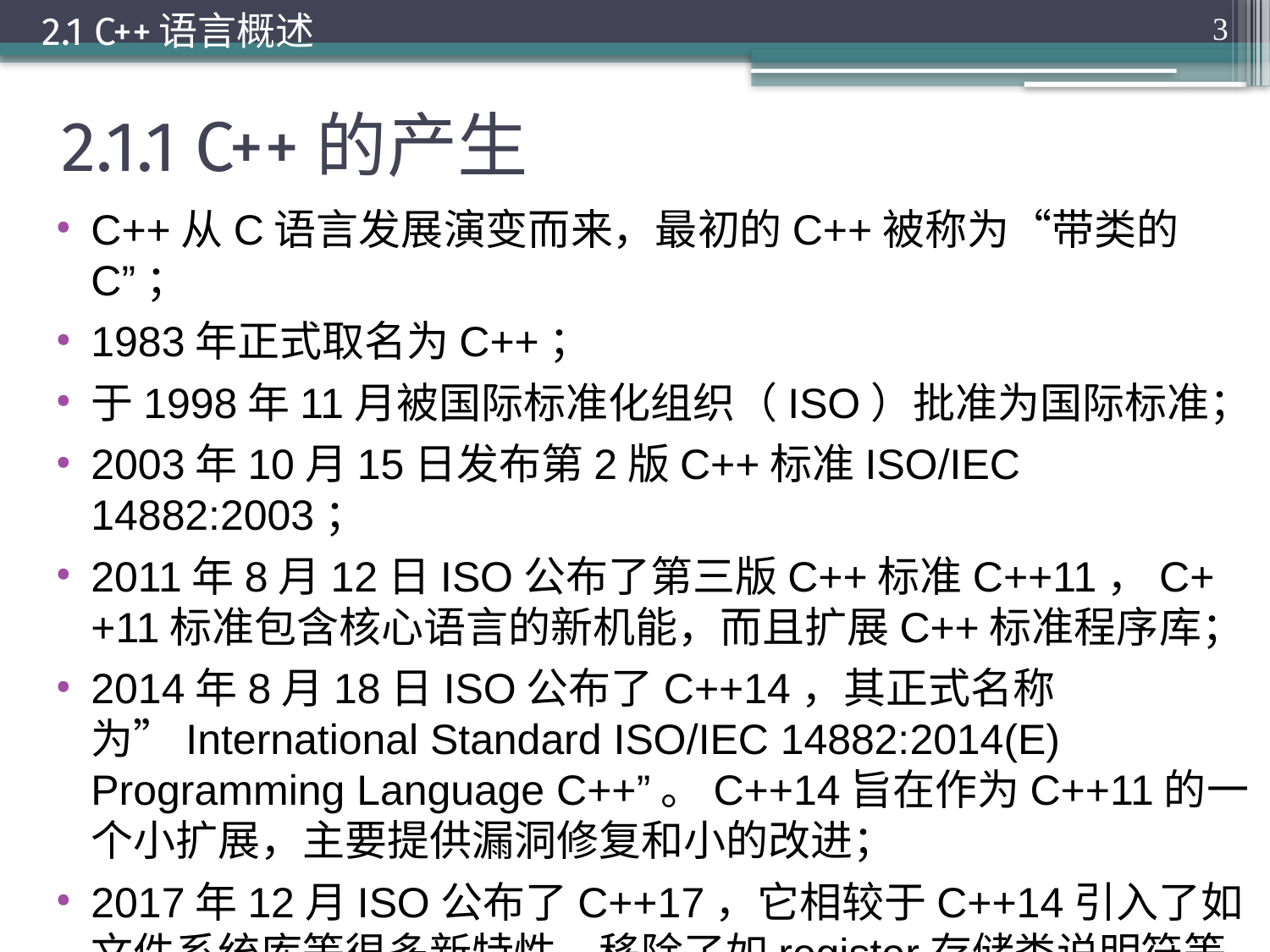

2.1 C++语言概述
3
# 2.1.1 C++的产生
C++从C语言发展演变而来，最初的C++被称为“带类的C”；
1983年正式取名为C++；
于1998年11月被国际标准化组织（ISO）批准为国际标准；
2003年10月15日发布第2版C++标准ISO/IEC 14882:2003；
2011年8月12日ISO公布了第三版C++标准C++11，C++11标准包含核心语言的新机能，而且扩展C++标准程序库；
2014年8月18日ISO公布了C++14，其正式名称为”International Standard ISO/IEC 14882:2014(E) Programming Language C++”。C++14旨在作为C++11的一个小扩展，主要提供漏洞修复和小的改进；
2017年12月ISO公布了C++17，它相较于C++14引入了如文件系统库等很多新特性，移除了如register存储类说明符等弃用特性；